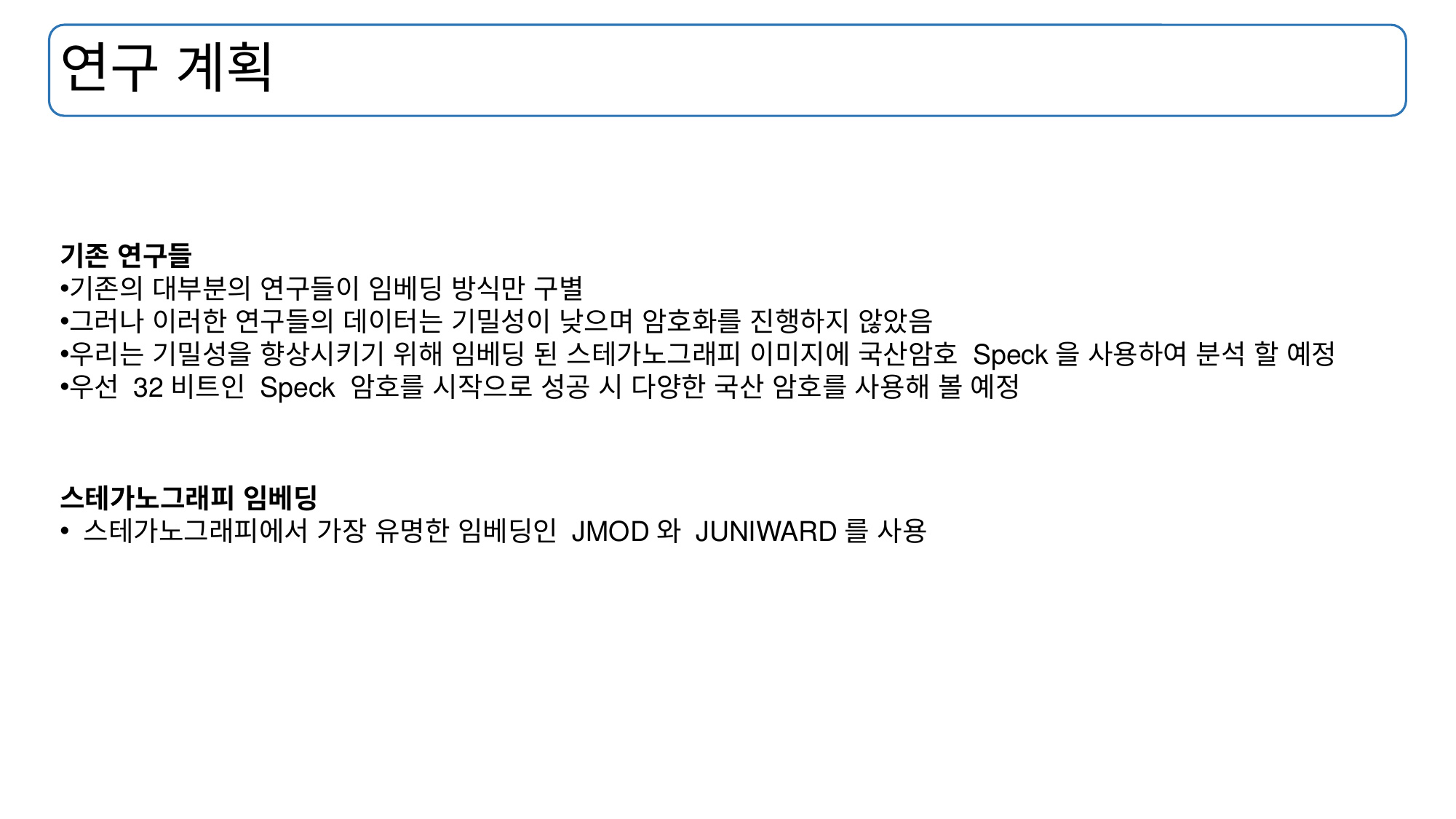

# 연구 계획
기존 연구들
기존의 대부분의 연구들이 임베딩 방식만 구별
그러나 이러한 연구들의 데이터는 기밀성이 낮으며 암호화를 진행하지 않았음
우리는 기밀성을 향상시키기 위해 임베딩 된 스테가노그래피 이미지에 국산암호 Speck을 사용하여 분석 할 예정
우선 32비트인 Speck 암호를 시작으로 성공 시 다양한 국산 암호를 사용해 볼 예정

스테가노그래피 임베딩
 스테가노그래피에서 가장 유명한 임베딩인 JMOD와 JUNIWARD를 사용